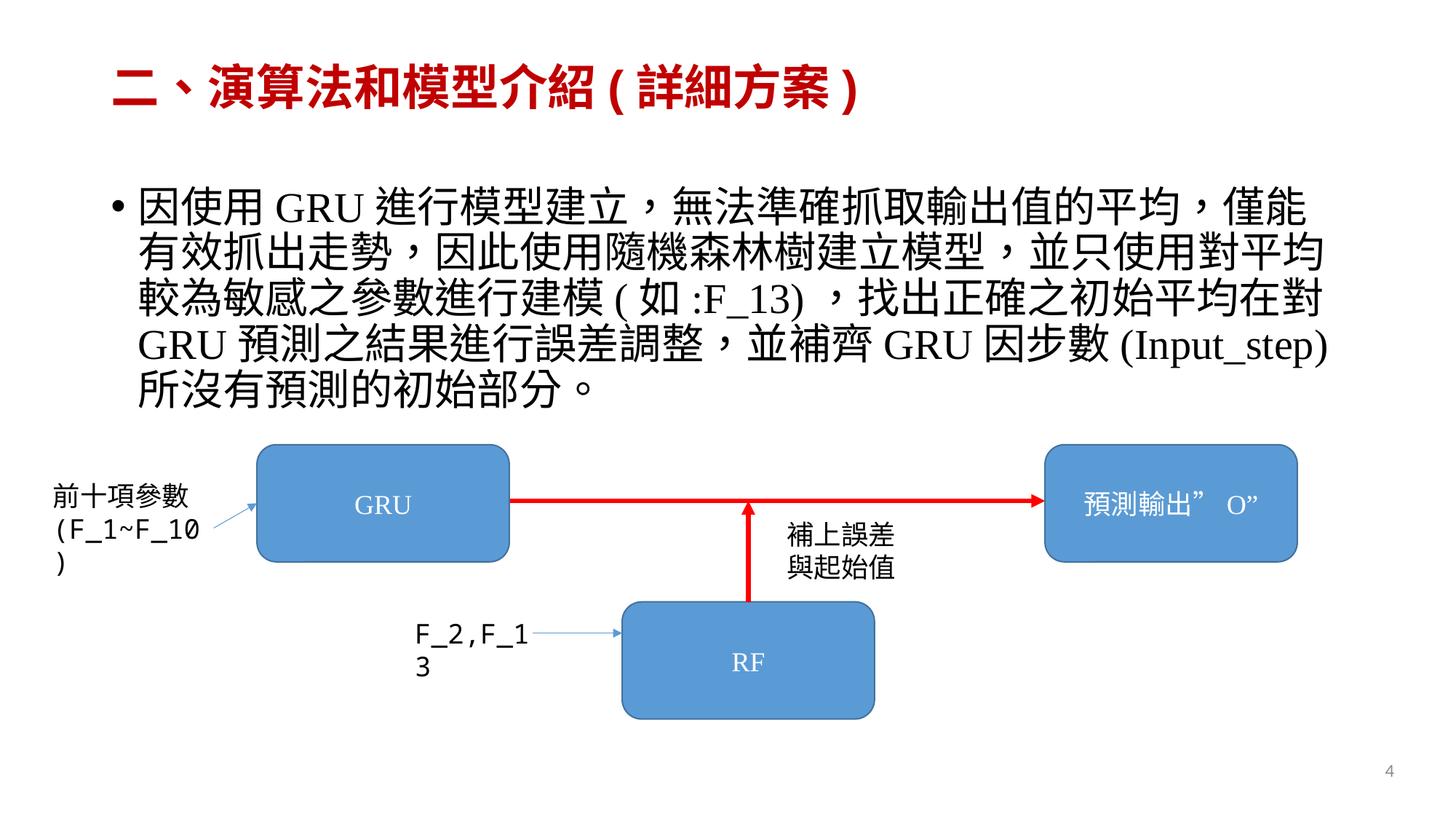

# 二、演算法和模型介紹(詳細方案)
因使用GRU進行模型建立，無法準確抓取輸出值的平均，僅能有效抓出走勢，因此使用隨機森林樹建立模型，並只使用對平均較為敏感之參數進行建模(如:F_13)，找出正確之初始平均在對GRU預測之結果進行誤差調整，並補齊GRU因步數(Input_step)所沒有預測的初始部分。
GRU
預測輸出”O”
前十項參數
(F_1~F_10)
補上誤差與起始值
RF
F_2,F_13
4